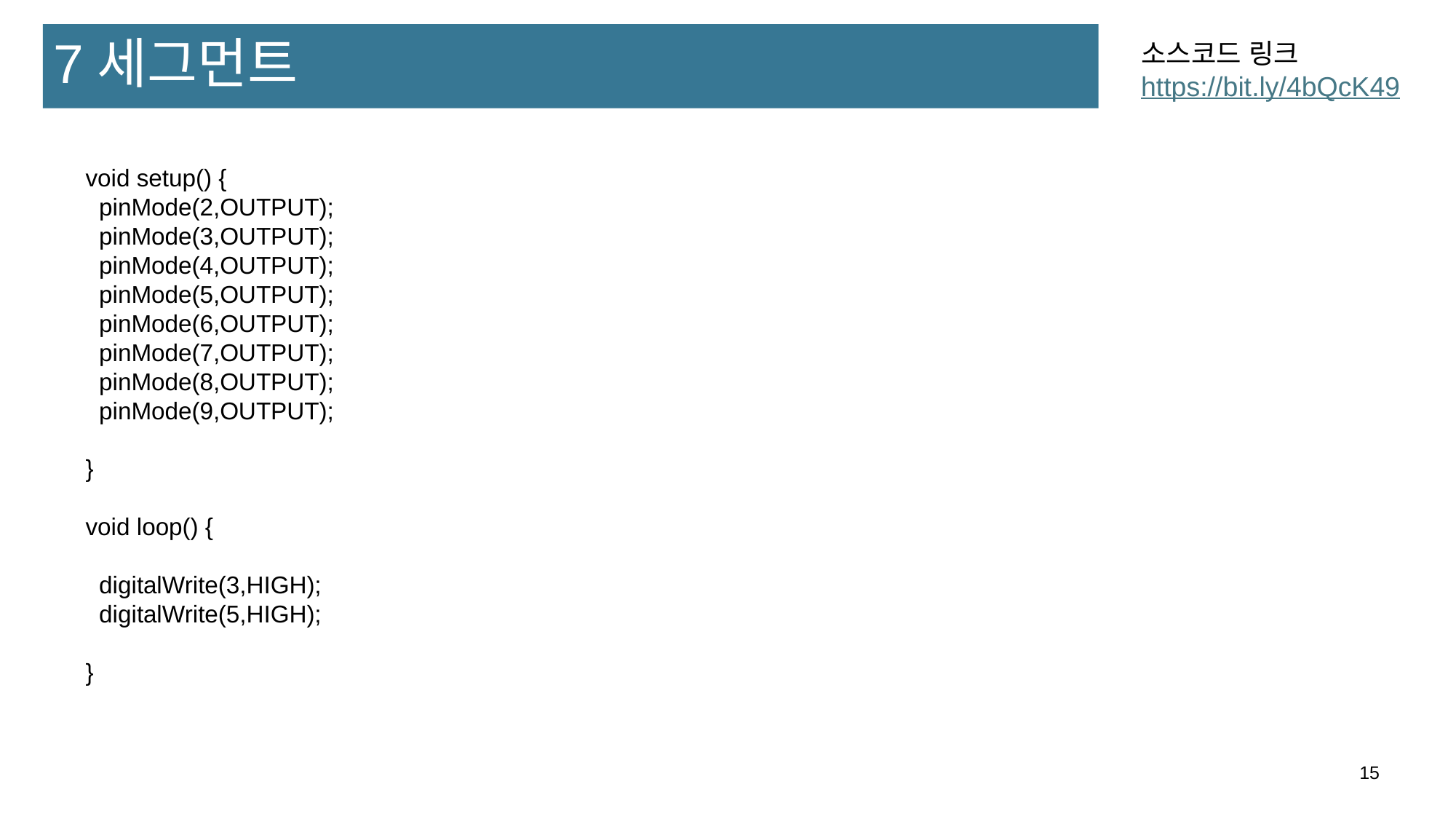

7세그먼트
소스코드 링크
https://bit.ly/4bQcK49
void setup() {
  pinMode(2,OUTPUT);
  pinMode(3,OUTPUT);
  pinMode(4,OUTPUT);
  pinMode(5,OUTPUT);
  pinMode(6,OUTPUT);
  pinMode(7,OUTPUT);
  pinMode(8,OUTPUT);
  pinMode(9,OUTPUT);
}
void loop() {

  digitalWrite(3,HIGH);
  digitalWrite(5,HIGH);
}